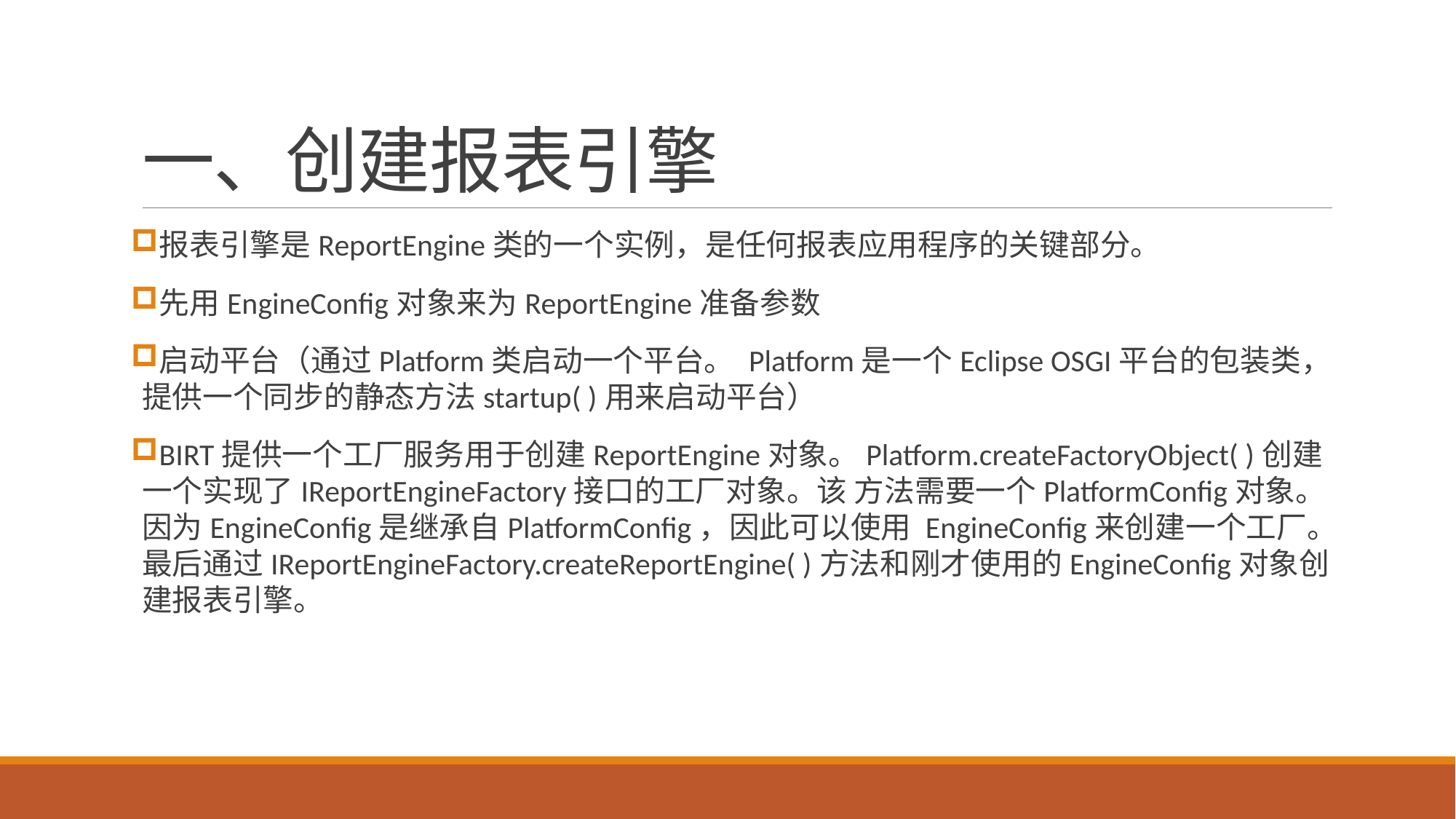

# 一、创建报表引擎
报表引擎是ReportEngine类的一个实例，是任何报表应用程序的关键部分。
先用EngineConfig对象来为ReportEngine准备参数
启动平台（通过Platform类启动一个平台。 Platform是一个Eclipse OSGI平台的包装类，提供一个同步的静态方法startup( )用来启动平台）
BIRT提供一个工厂服务用于创建ReportEngine对象。Platform.createFactoryObject( )创建一个实现了IReportEngineFactory接口的工厂对象。该 方法需要一个PlatformConfig对象。因为EngineConfig是继承自PlatformConfig，因此可以使用 EngineConfig来创建一个工厂。最后通过IReportEngineFactory.createReportEngine( )方法和刚才使用的EngineConfig对象创建报表引擎。